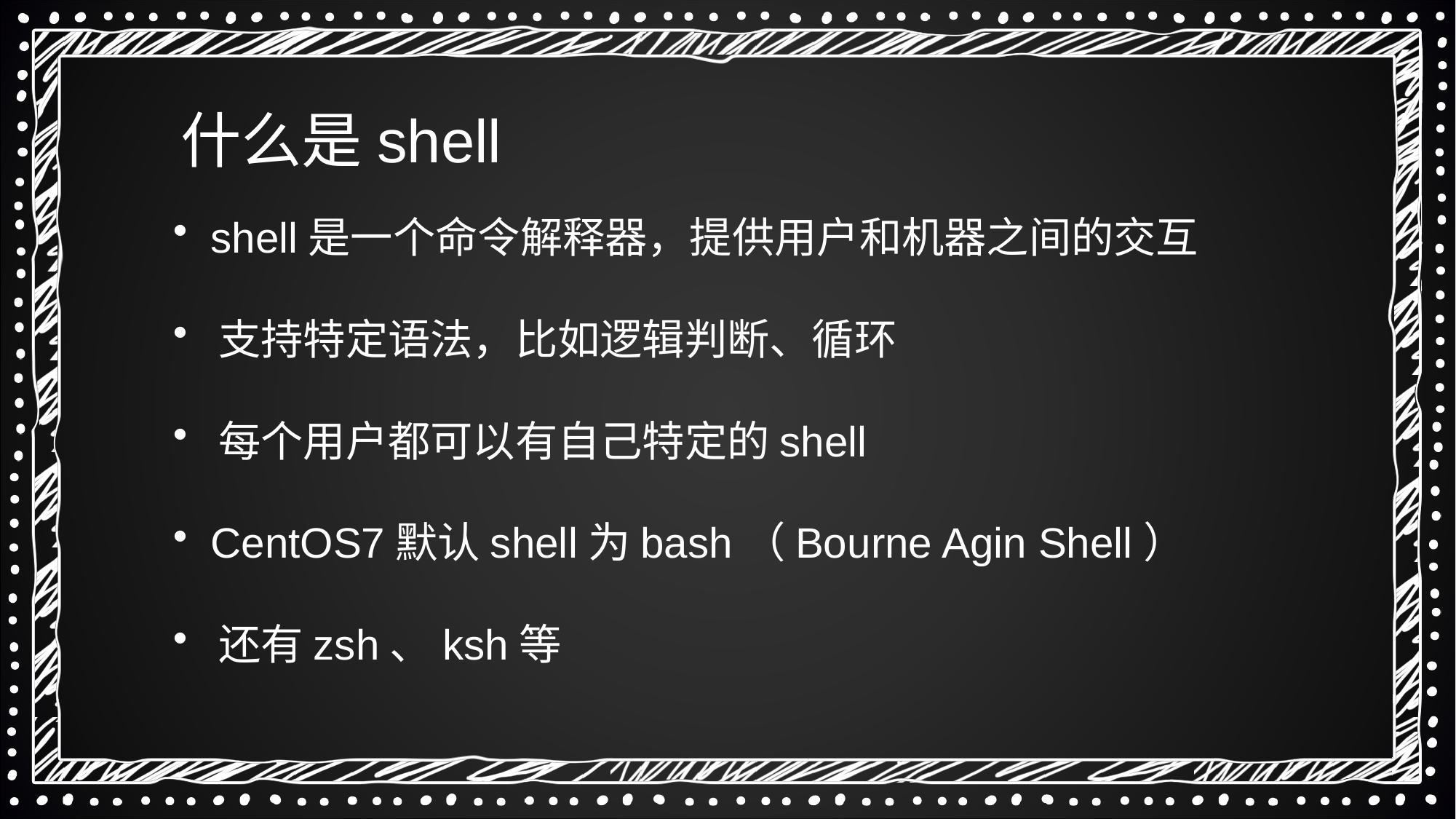

什么是shell
 shell是一个命令解释器，提供用户和机器之间的交互

 支持特定语法，比如逻辑判断、循环

 每个用户都可以有自己特定的shell

 CentOS7默认shell为bash（Bourne Agin Shell）

 还有zsh、ksh等